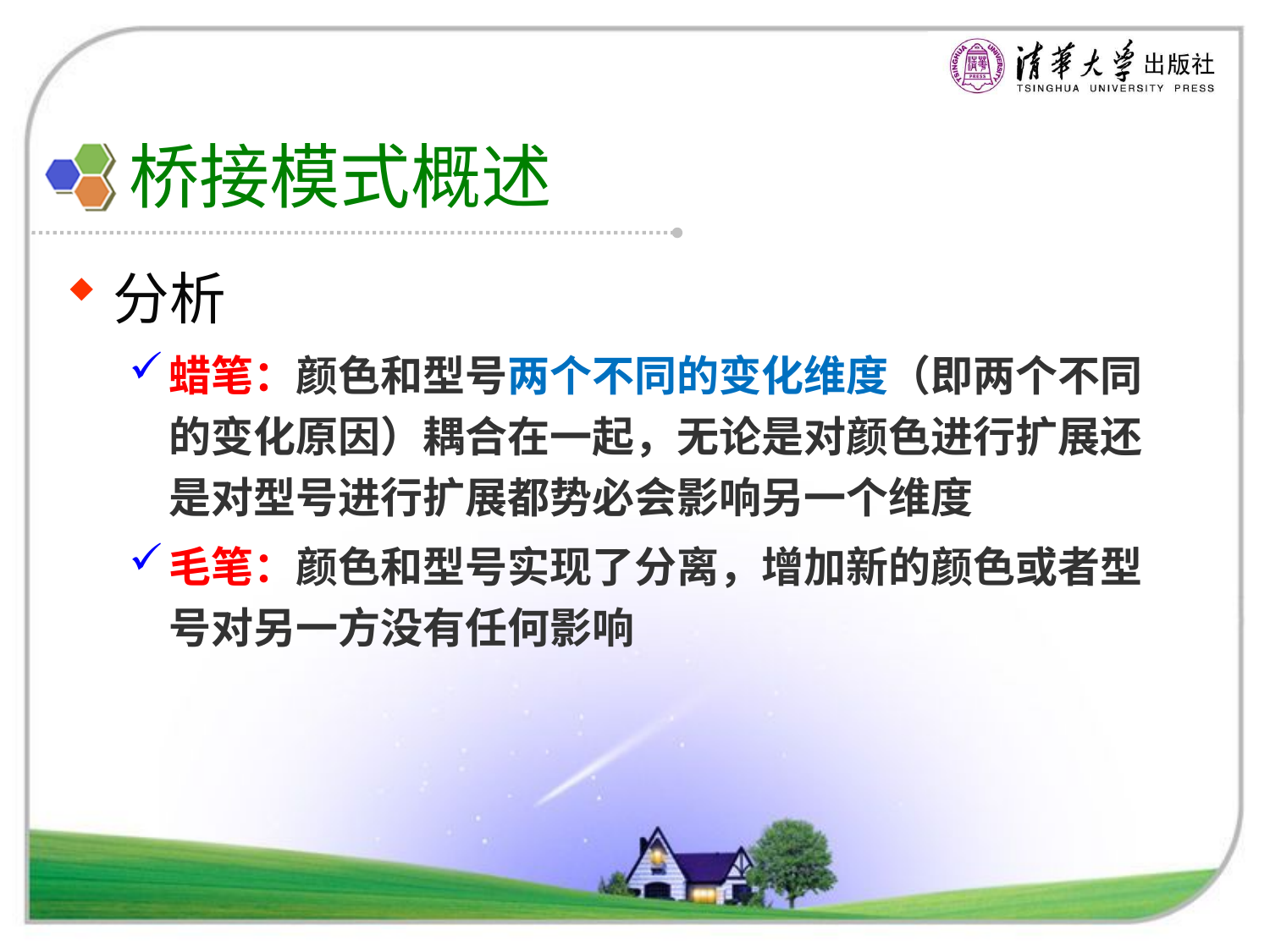

# 桥接模式概述
分析
蜡笔：颜色和型号两个不同的变化维度（即两个不同的变化原因）耦合在一起，无论是对颜色进行扩展还是对型号进行扩展都势必会影响另一个维度
毛笔：颜色和型号实现了分离，增加新的颜色或者型号对另一方没有任何影响